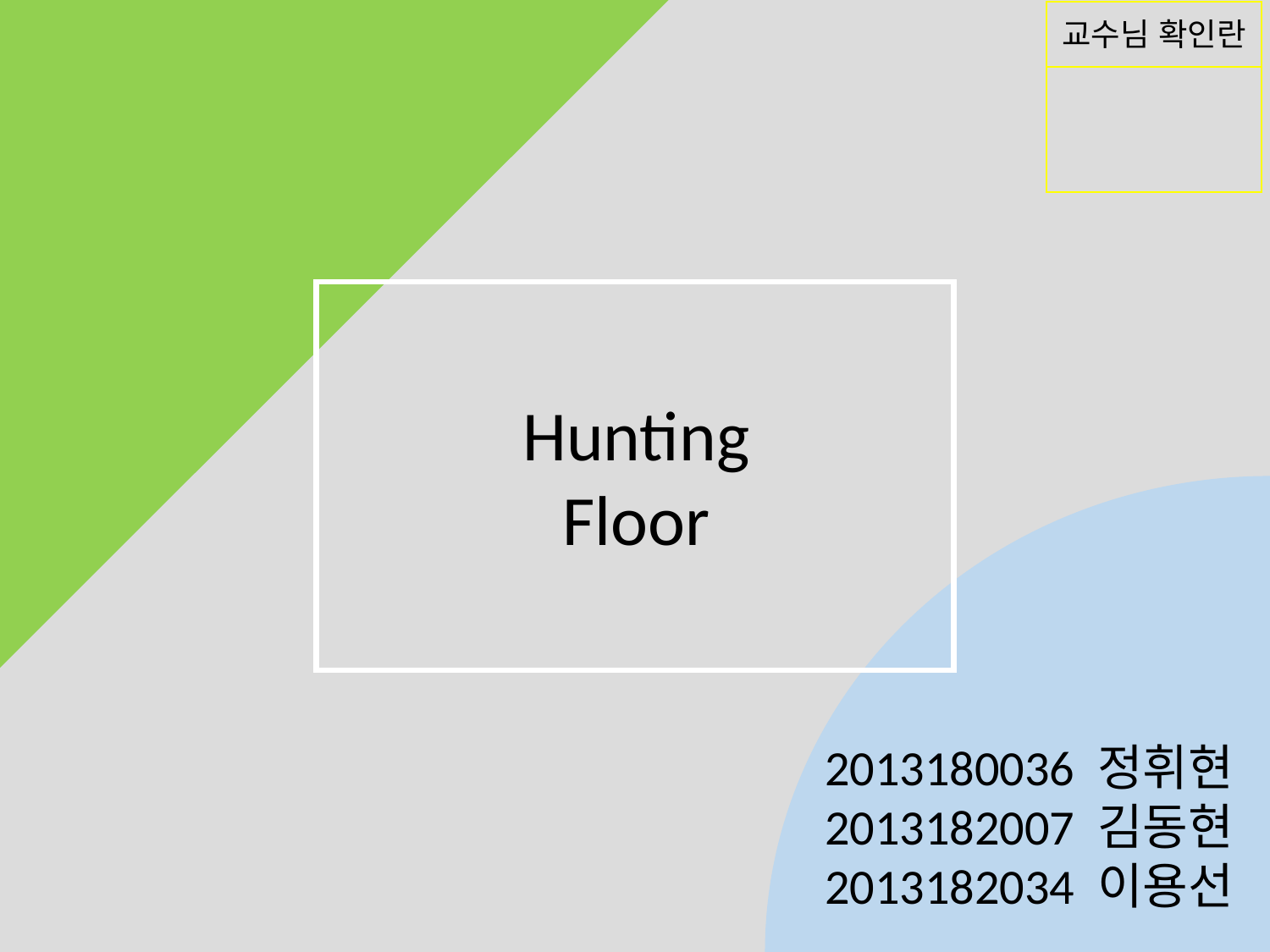

교수님 확인란

Hunting
Floor

2013180036 정휘현
2013182007 김동현
2013182034 이용선